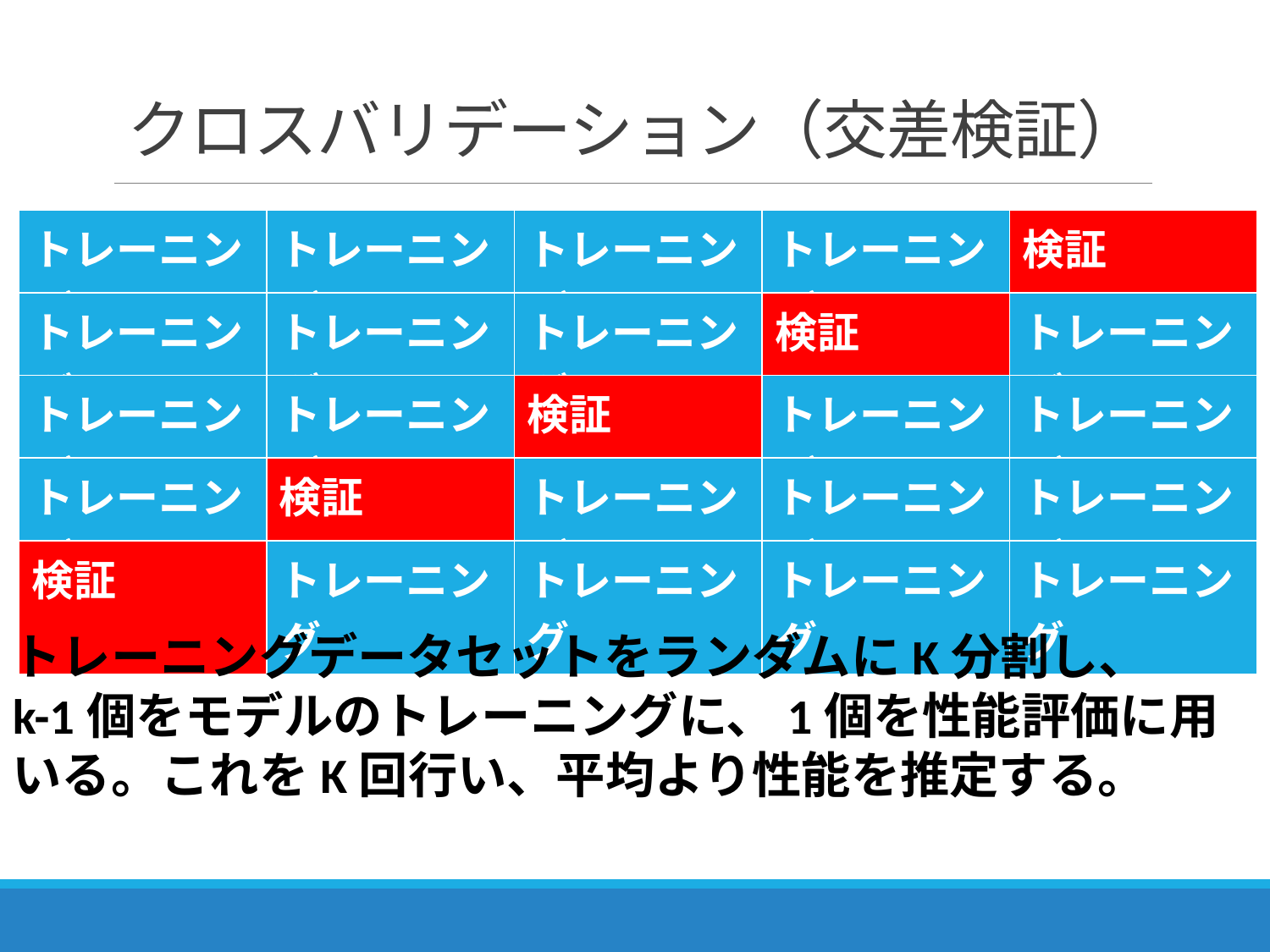

# クロスバリデーション（交差検証）
| トレーニング | トレーニング | トレーニング | トレーニング | 検証 |
| --- | --- | --- | --- | --- |
| トレーニング | トレーニング | トレーニング | 検証 | トレーニング |
| --- | --- | --- | --- | --- |
| トレーニング | トレーニング | 検証 | トレーニング | トレーニング |
| --- | --- | --- | --- | --- |
| トレーニング | 検証 | トレーニング | トレーニング | トレーニング |
| --- | --- | --- | --- | --- |
| 検証 | トレーニング | トレーニング | トレーニング | トレーニング |
| --- | --- | --- | --- | --- |
トレーニングデータセットをランダムにK分割し、
k-1個をモデルのトレーニングに、1個を性能評価に用いる。これをK回行い、平均より性能を推定する。